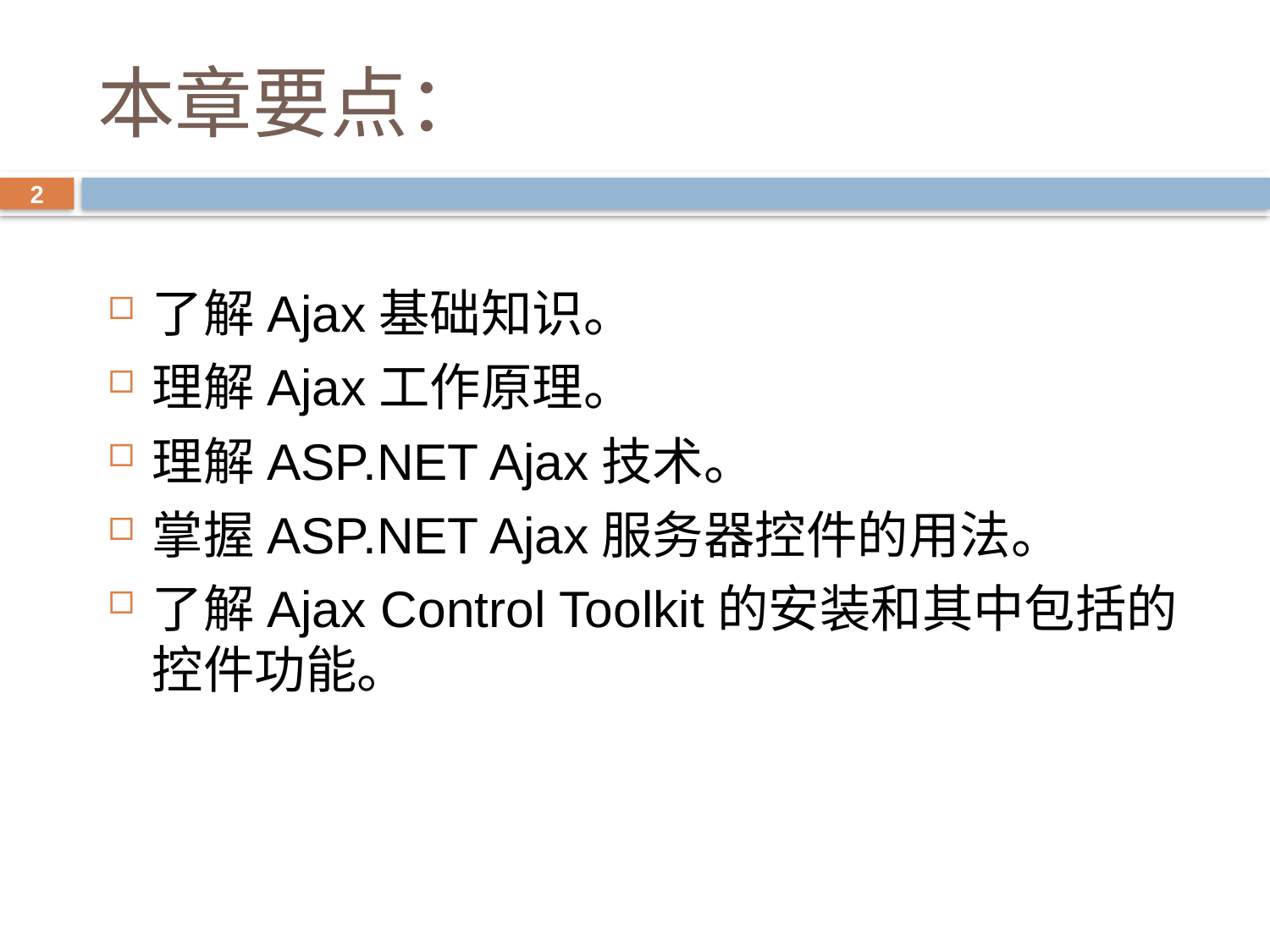

# 本章要点：
2
了解Ajax基础知识。
理解Ajax工作原理。
理解ASP.NET Ajax技术。
掌握ASP.NET Ajax服务器控件的用法。
了解Ajax Control Toolkit的安装和其中包括的控件功能。